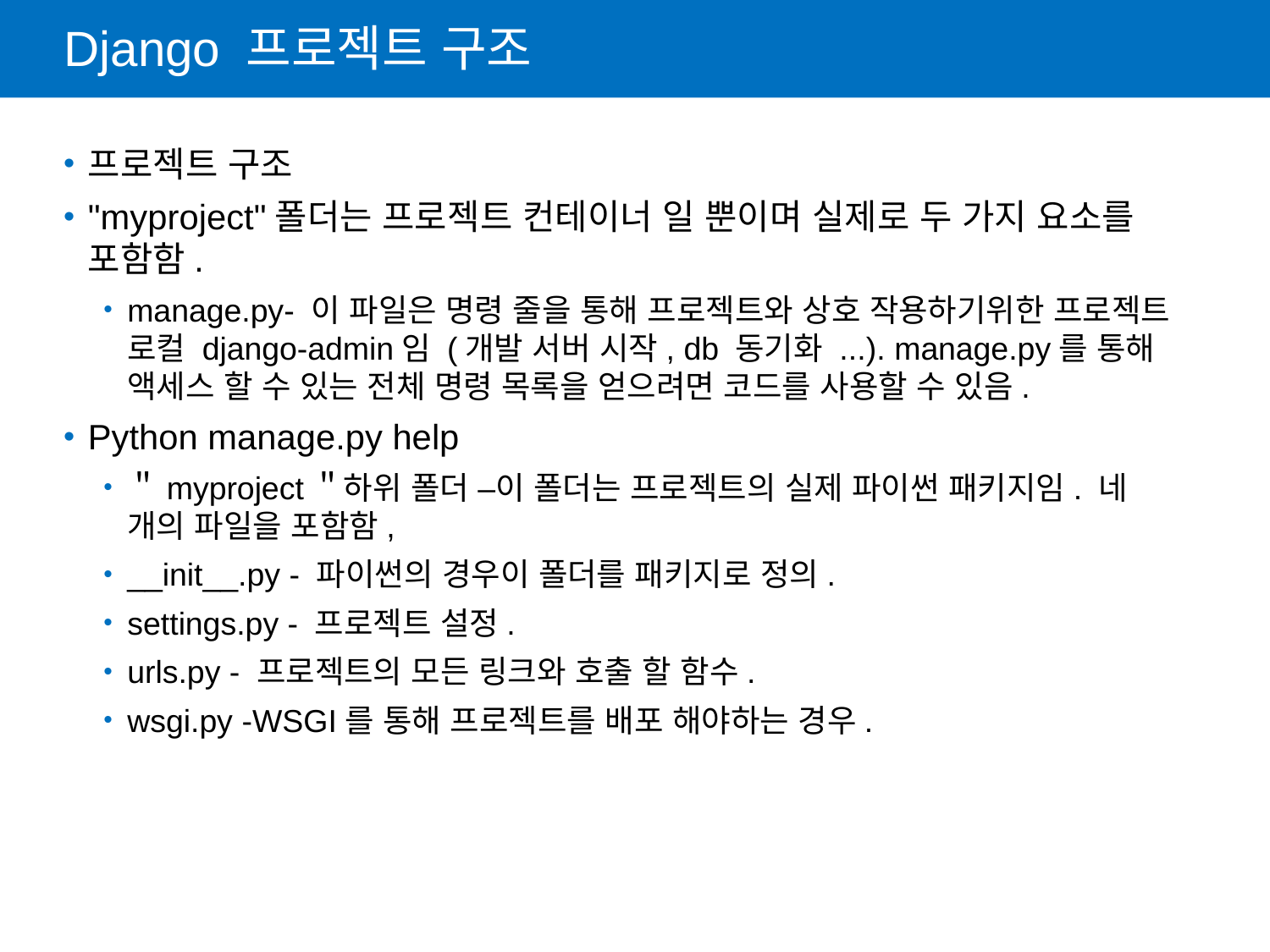

# Django 프로젝트 구조
프로젝트 구조
"myproject"폴더는 프로젝트 컨테이너 일 뿐이며 실제로 두 가지 요소를 포함함.
manage.py- 이 파일은 명령 줄을 통해 프로젝트와 상호 작용하기위한 프로젝트 로컬 django-admin임 (개발 서버 시작, db 동기화 ...). manage.py를 통해 액세스 할 수 있는 전체 명령 목록을 얻으려면 코드를 사용할 수 있음.
Python manage.py help
＂myproject＂하위 폴더 –이 폴더는 프로젝트의 실제 파이썬 패키지임. 네 개의 파일을 포함함,
__init__.py - 파이썬의 경우이 폴더를 패키지로 정의.
settings.py - 프로젝트 설정.
urls.py - 프로젝트의 모든 링크와 호출 할 함수.
wsgi.py -WSGI를 통해 프로젝트를 배포 해야하는 경우.